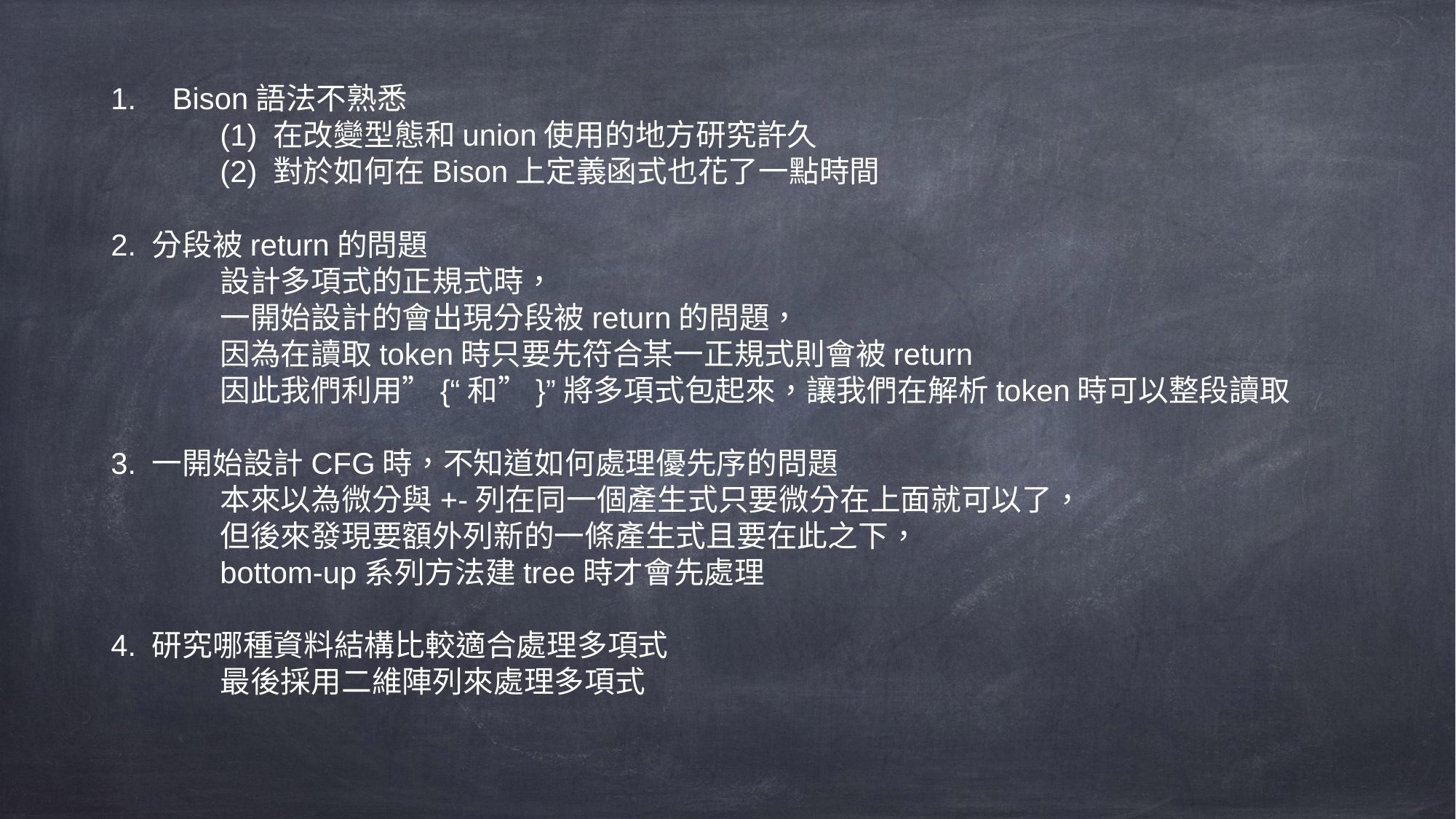

Bison語法不熟悉
	(1) 在改變型態和union使用的地方研究許久
	(2) 對於如何在Bison上定義函式也花了一點時間

2. 分段被return的問題
	設計多項式的正規式時，
	一開始設計的會出現分段被return的問題，
	因為在讀取token時只要先符合某一正規式則會被return
	因此我們利用”{“和”}”將多項式包起來，讓我們在解析token時可以整段讀取

3. 一開始設計CFG時，不知道如何處理優先序的問題
	本來以為微分與+-列在同一個產生式只要微分在上面就可以了，
	但後來發現要額外列新的一條產生式且要在此之下，
	bottom-up系列方法建tree時才會先處理

4. 研究哪種資料結構比較適合處理多項式
	最後採用二維陣列來處理多項式